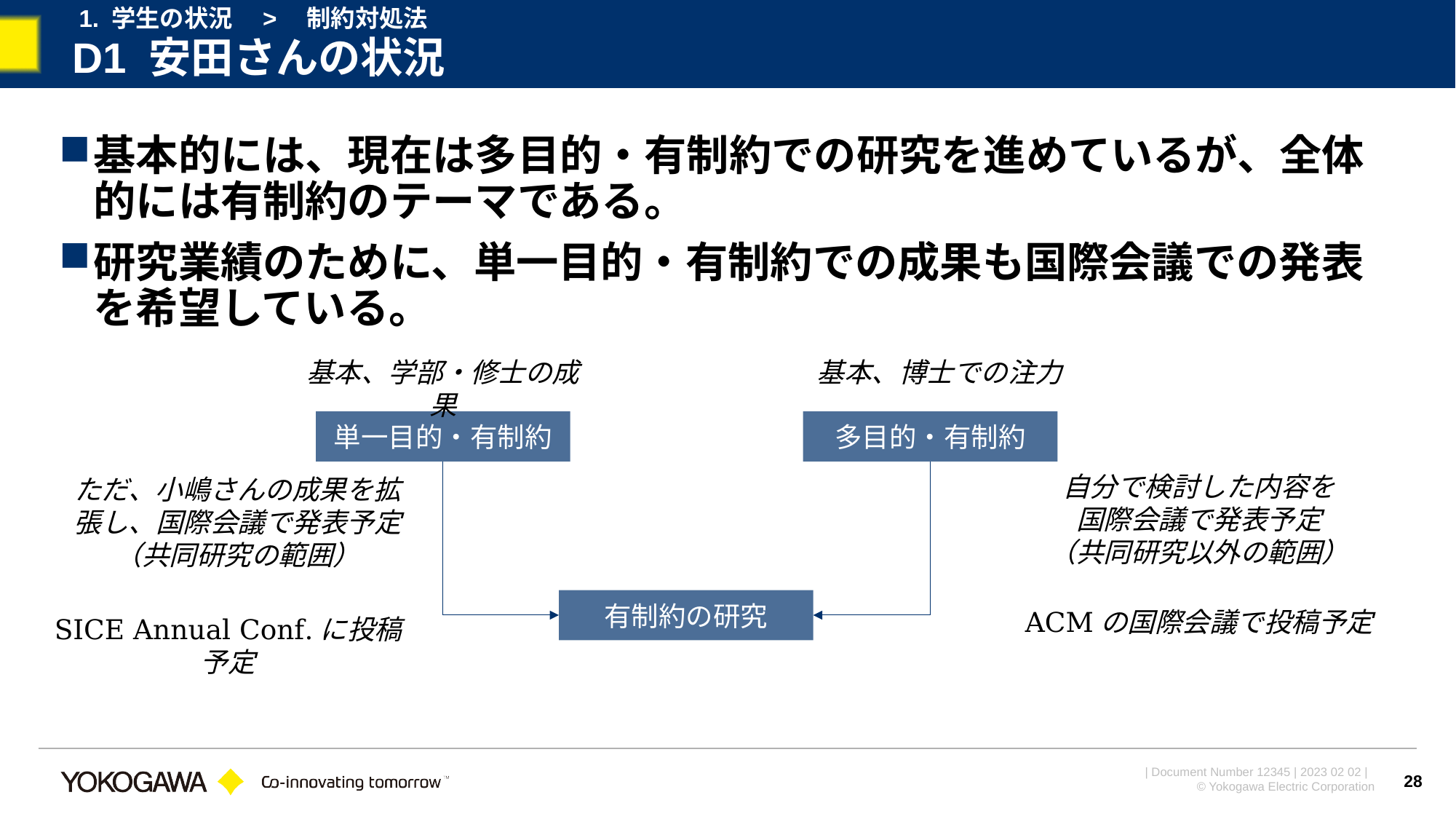

1. 学生の状況　>　制約対処法
# D1 安田さんの状況
基本的には、現在は多目的・有制約での研究を進めているが、全体的には有制約のテーマである。
研究業績のために、単一目的・有制約での成果も国際会議での発表を希望している。
基本、学部・修士の成果
基本、博士での注力
単一目的・有制約
多目的・有制約
自分で検討した内容を
国際会議で発表予定
（共同研究以外の範囲）
ただ、小嶋さんの成果を拡張し、国際会議で発表予定
（共同研究の範囲）
有制約の研究
ACMの国際会議で投稿予定
SICE Annual Conf.に投稿予定
28